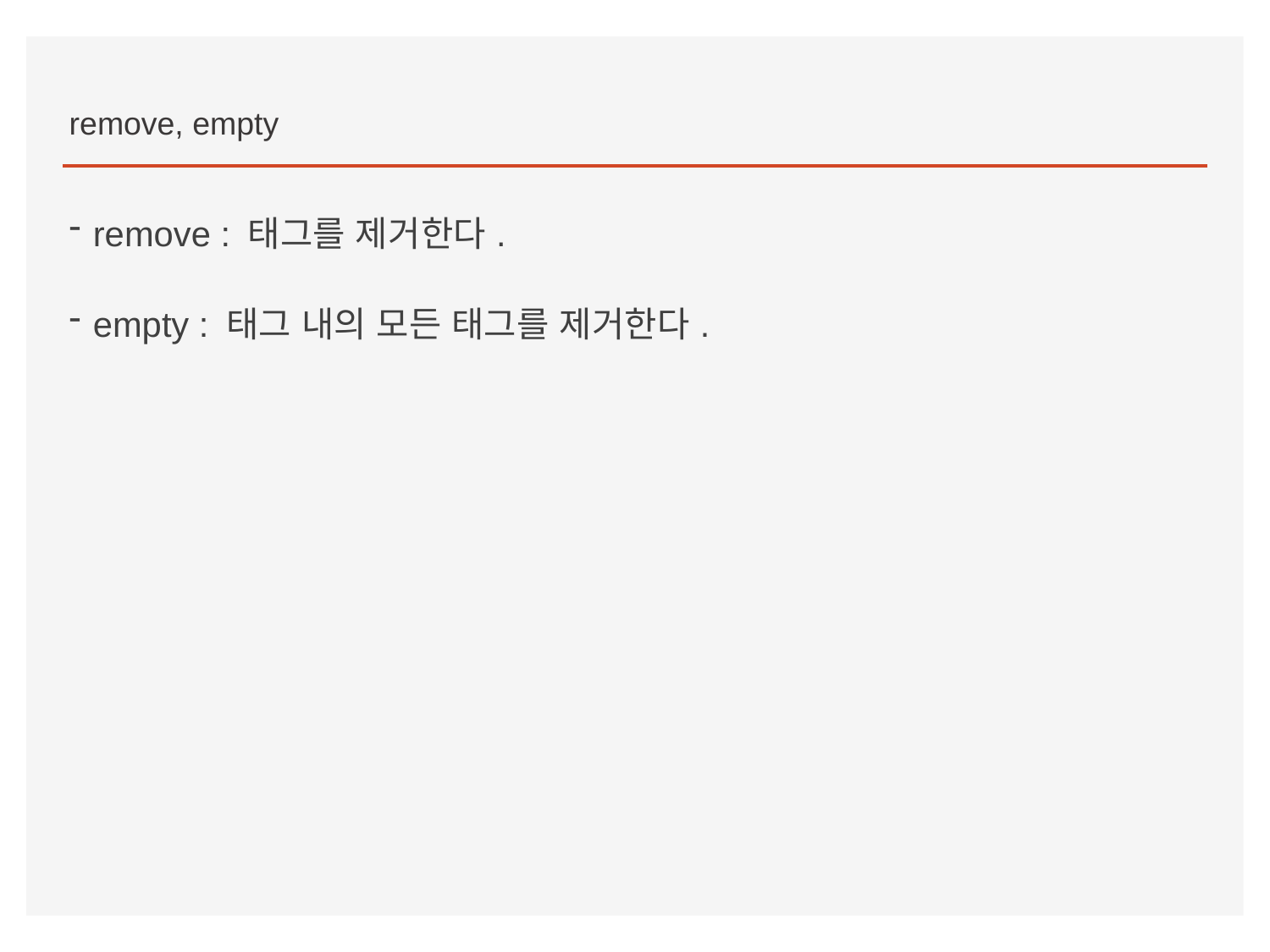

remove, empty
remove : 태그를 제거한다.
empty : 태그 내의 모든 태그를 제거한다.